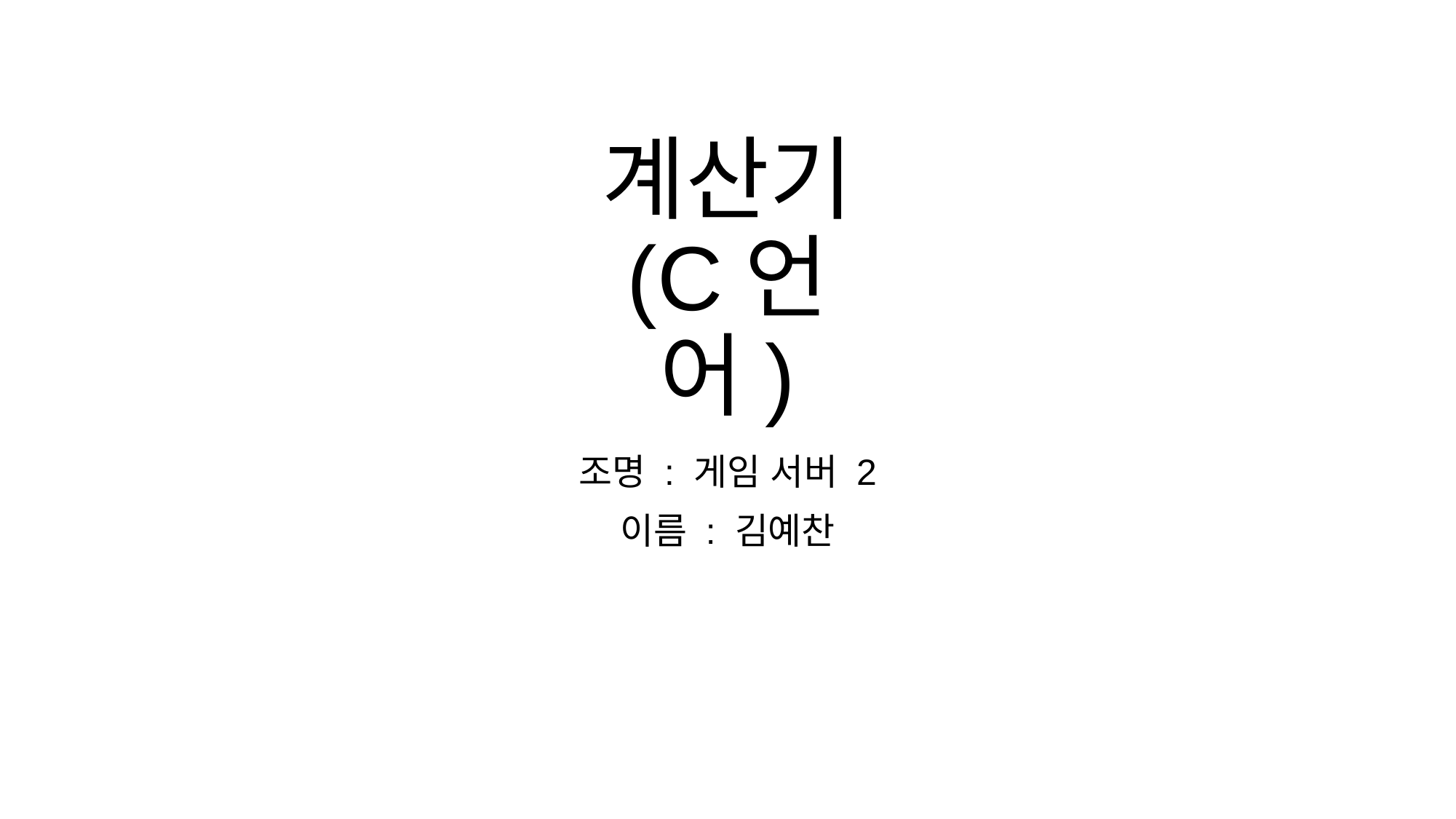

# 계산기 (C언어)
조명 : 게임 서버 2
이름 : 김예찬